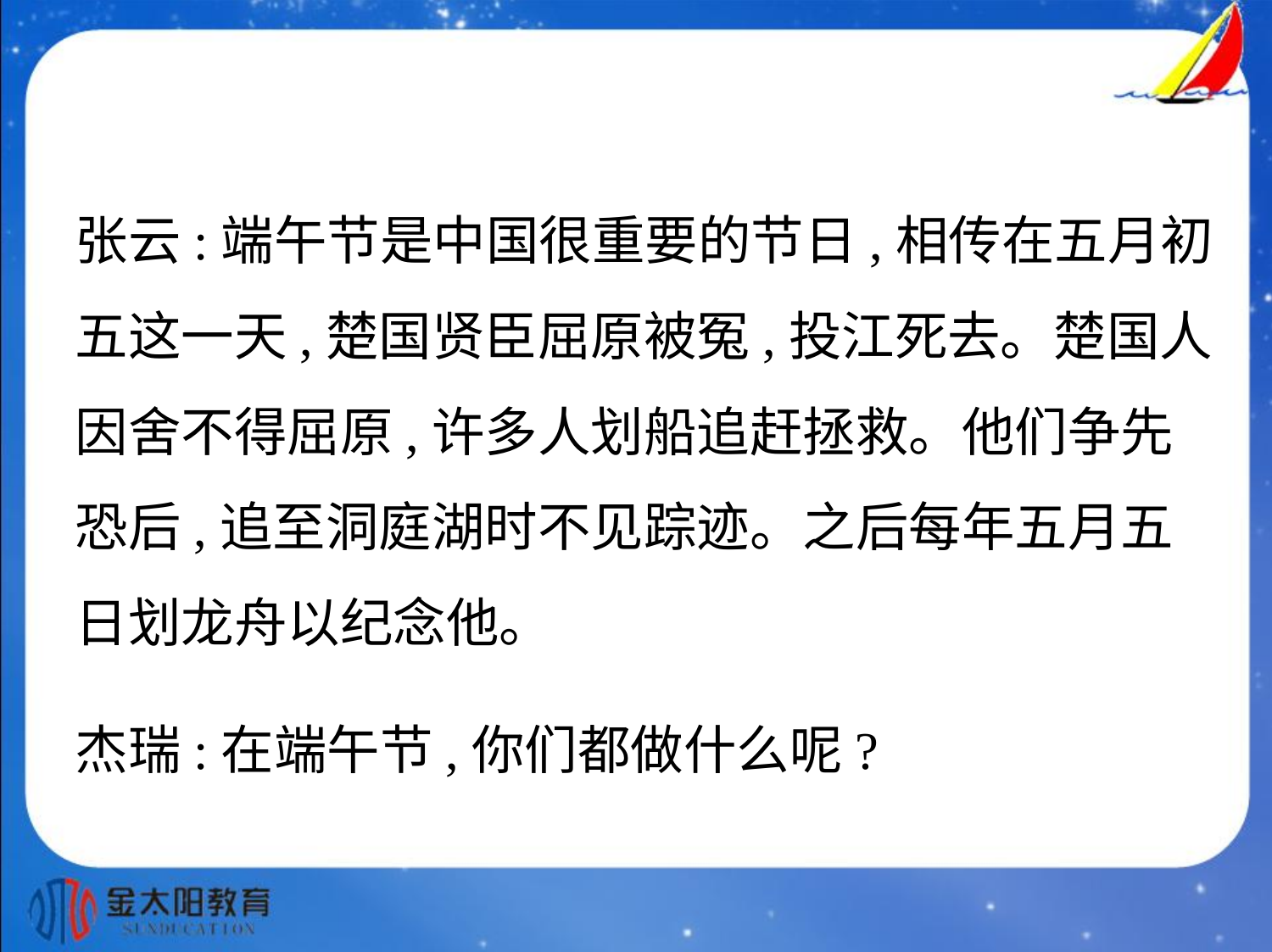

张云:端午节是中国很重要的节日,相传在五月初
五这一天,楚国贤臣屈原被冤,投江死去。楚国人
因舍不得屈原,许多人划船追赶拯救。他们争先
恐后,追至洞庭湖时不见踪迹。之后每年五月五
日划龙舟以纪念他。
杰瑞:在端午节,你们都做什么呢?